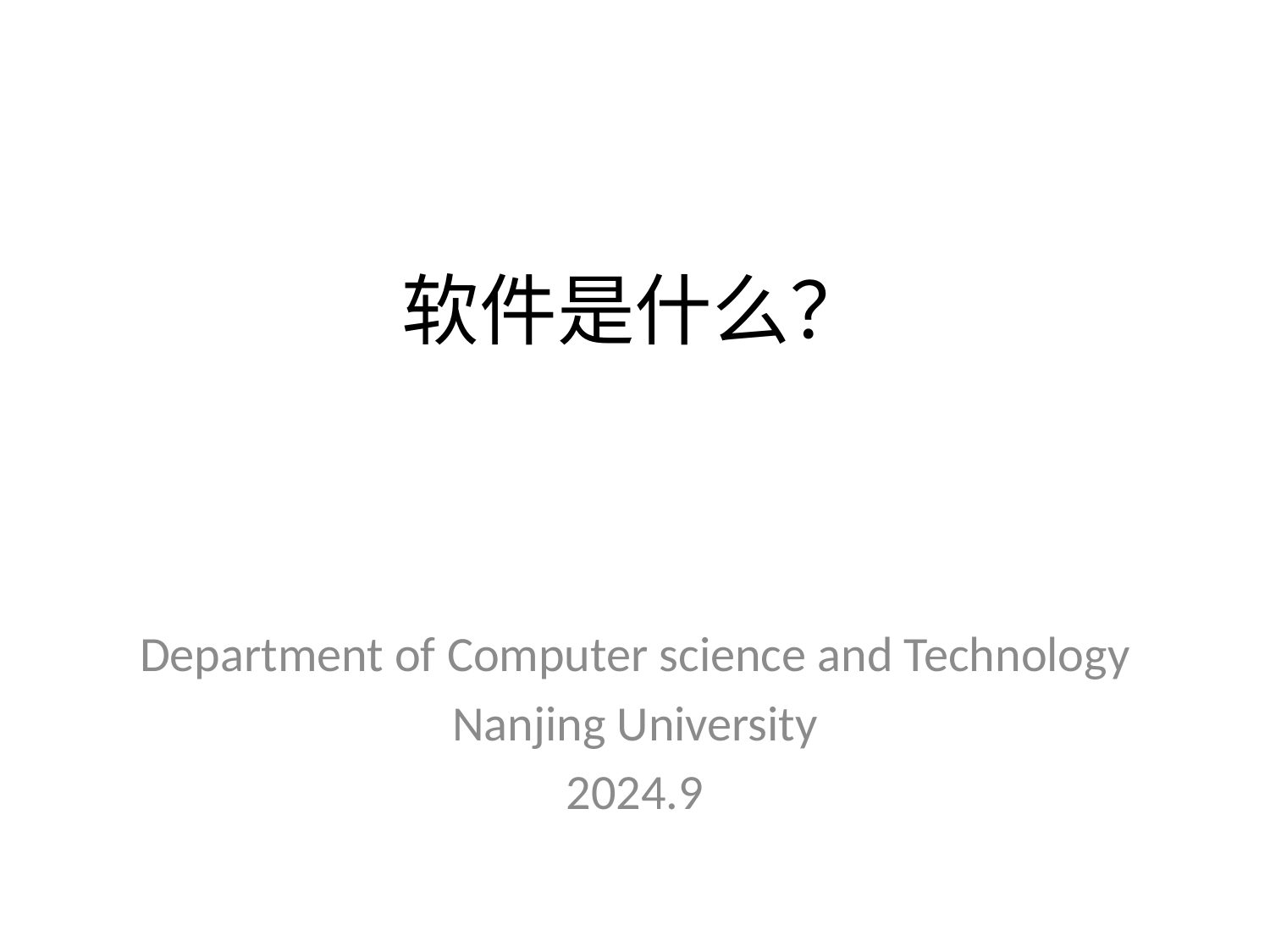

# 软件是什么？
Department of Computer science and Technology
Nanjing University
2024.9